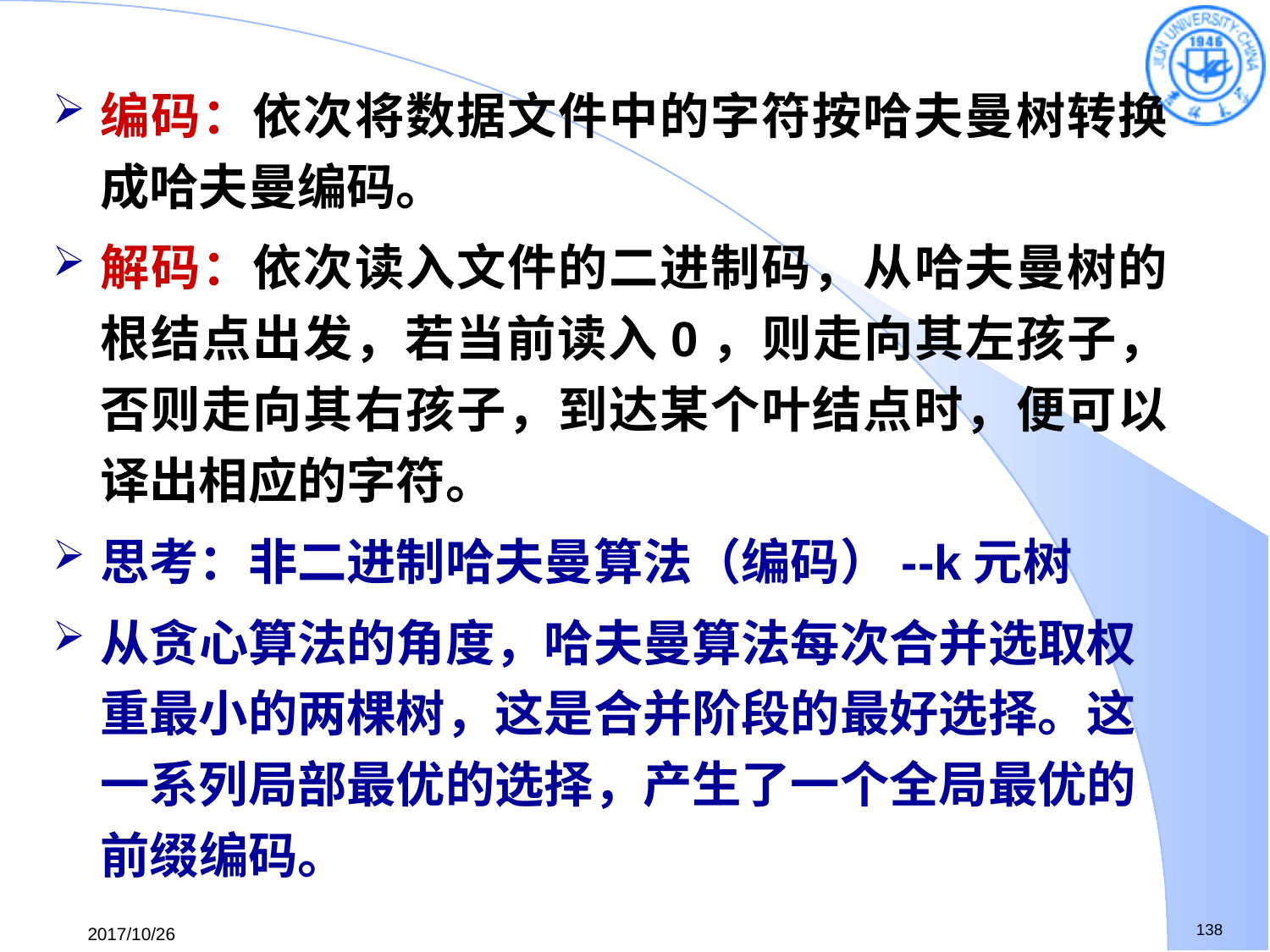

编码：依次将数据文件中的字符按哈夫曼树转换成哈夫曼编码。
解码：依次读入文件的二进制码，从哈夫曼树的根结点出发，若当前读入0，则走向其左孩子，否则走向其右孩子，到达某个叶结点时，便可以译出相应的字符。
思考：非二进制哈夫曼算法（编码）--k元树
从贪心算法的角度，哈夫曼算法每次合并选取权重最小的两棵树，这是合并阶段的最好选择。这一系列局部最优的选择，产生了一个全局最优的前缀编码。